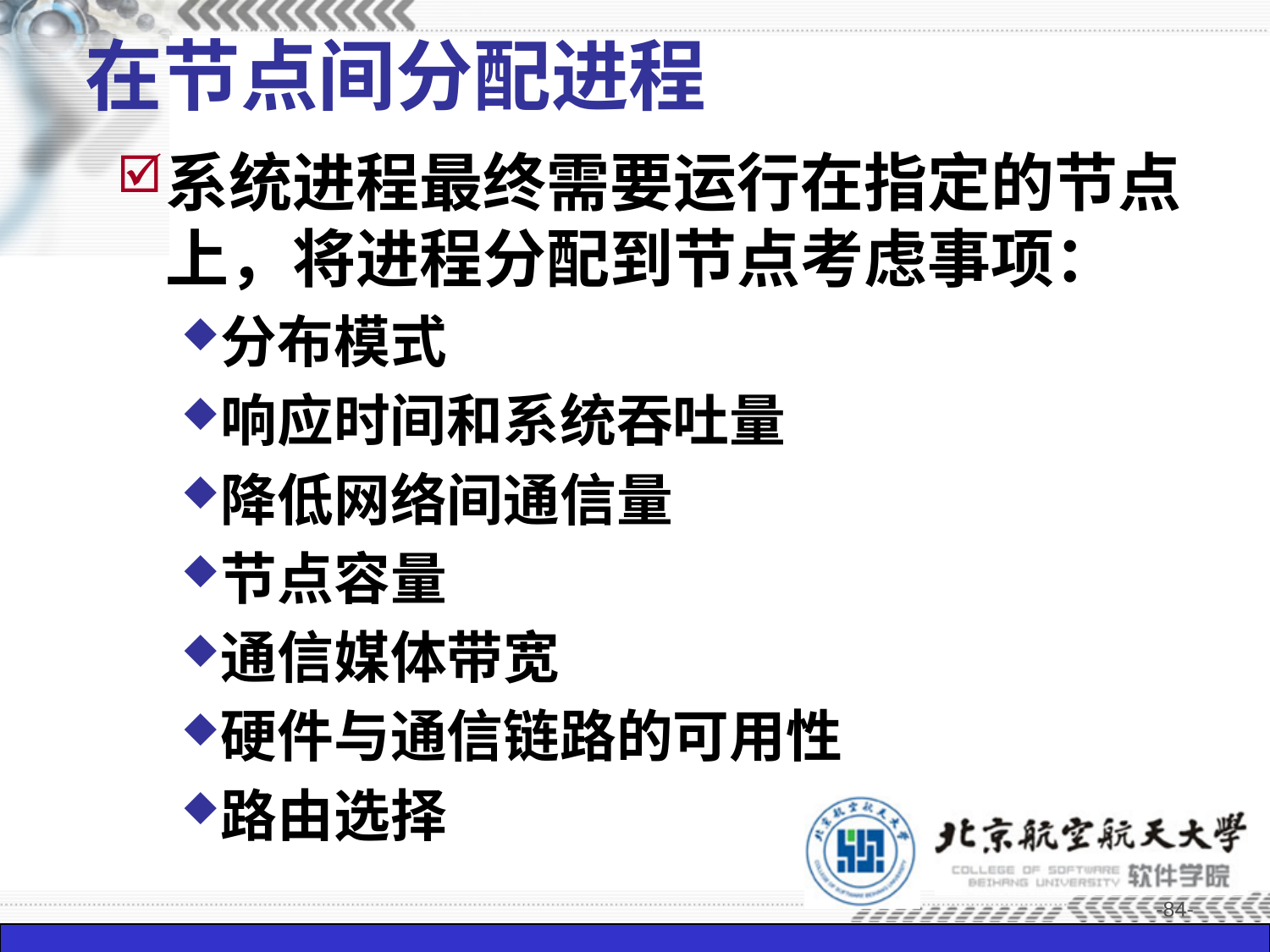

# 在节点间分配进程
系统进程最终需要运行在指定的节点上，将进程分配到节点考虑事项：
分布模式
响应时间和系统吞吐量
降低网络间通信量
节点容量
通信媒体带宽
硬件与通信链路的可用性
路由选择
-84-